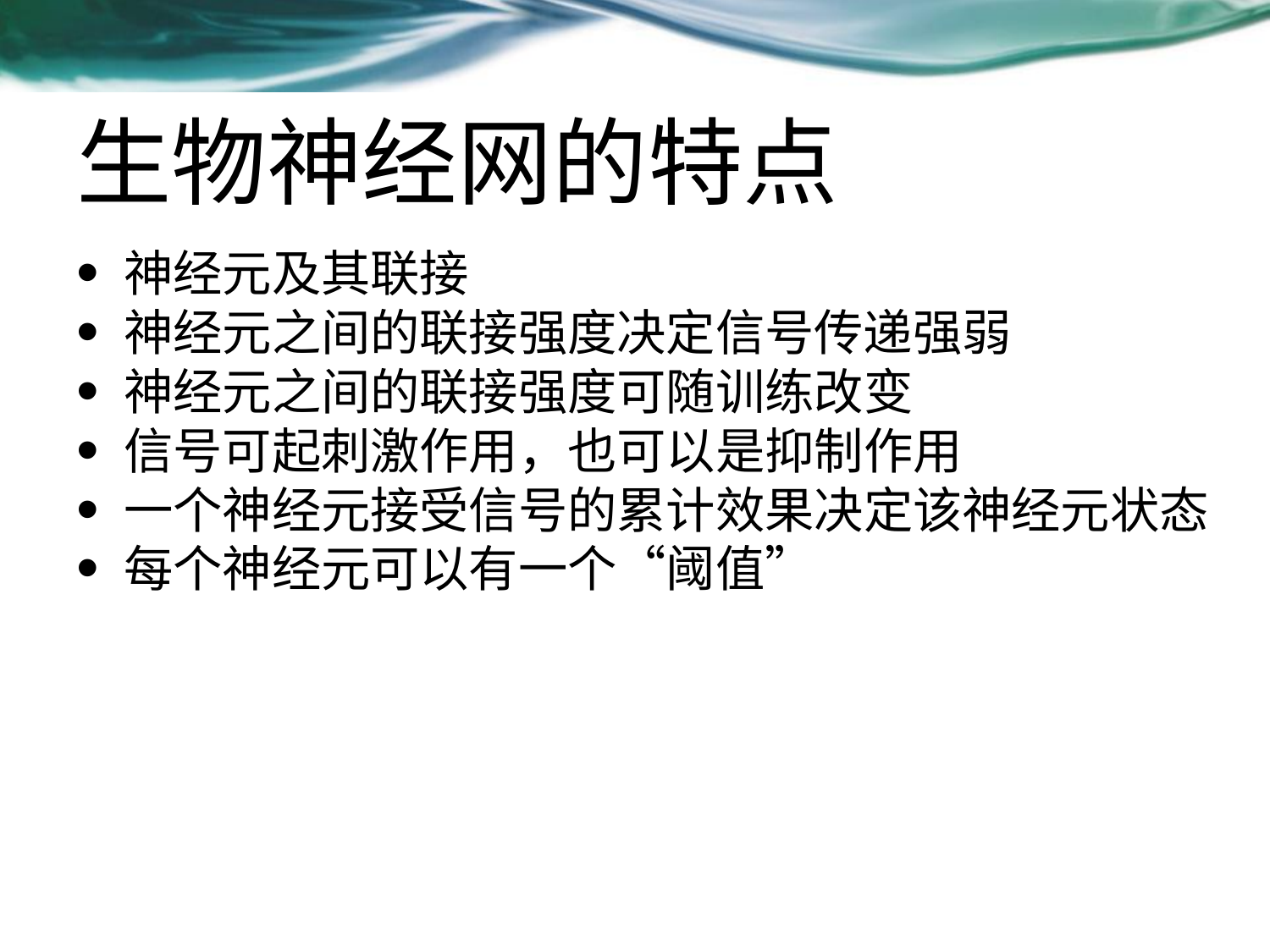

# 生物神经网的特点
神经元及其联接
神经元之间的联接强度决定信号传递强弱
神经元之间的联接强度可随训练改变
信号可起刺激作用，也可以是抑制作用
一个神经元接受信号的累计效果决定该神经元状态
每个神经元可以有一个“阈值”